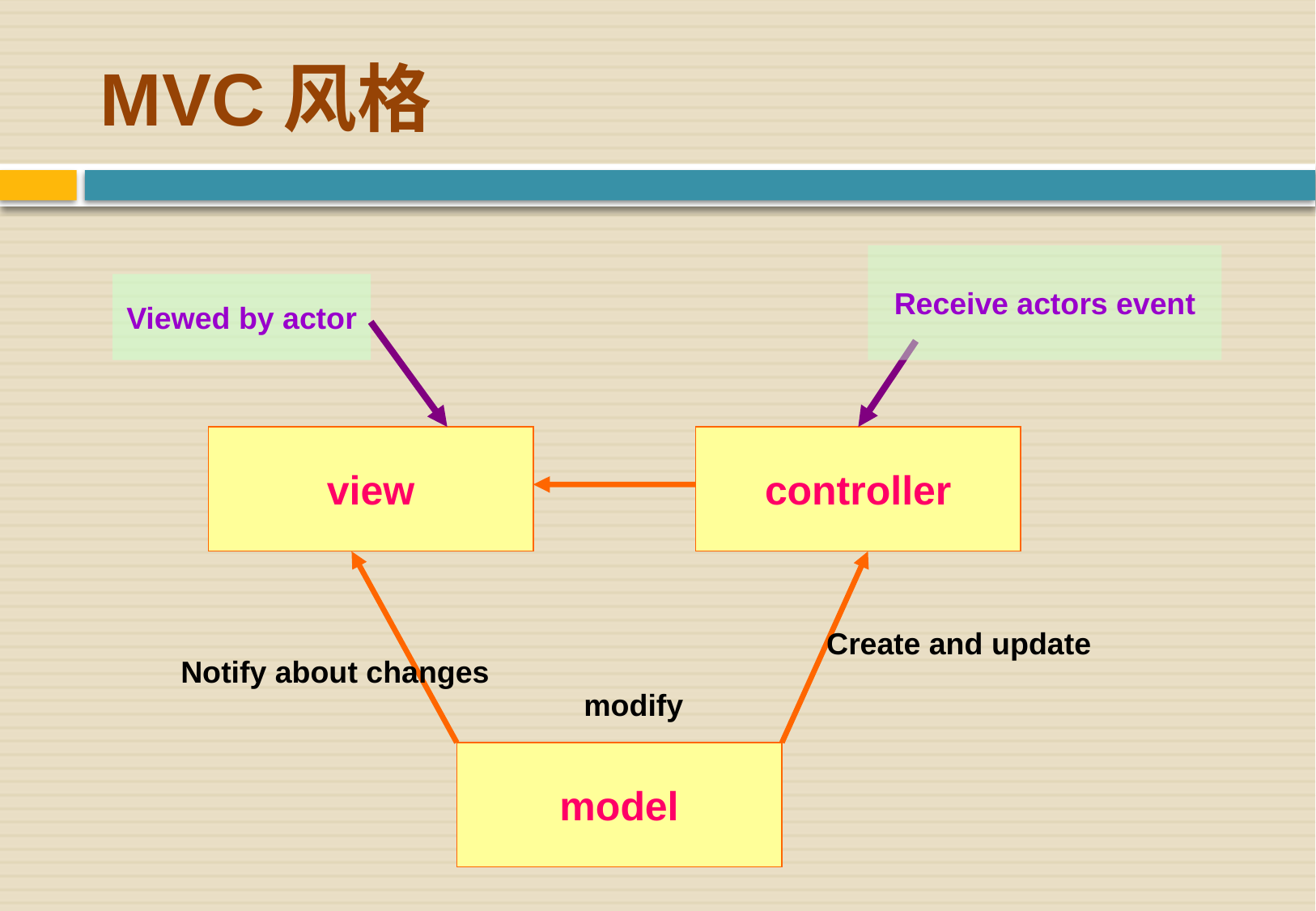

# MVC风格
Receive actors event
Viewed by actor

view
controller

Create and update
Notify about changes
modify
model